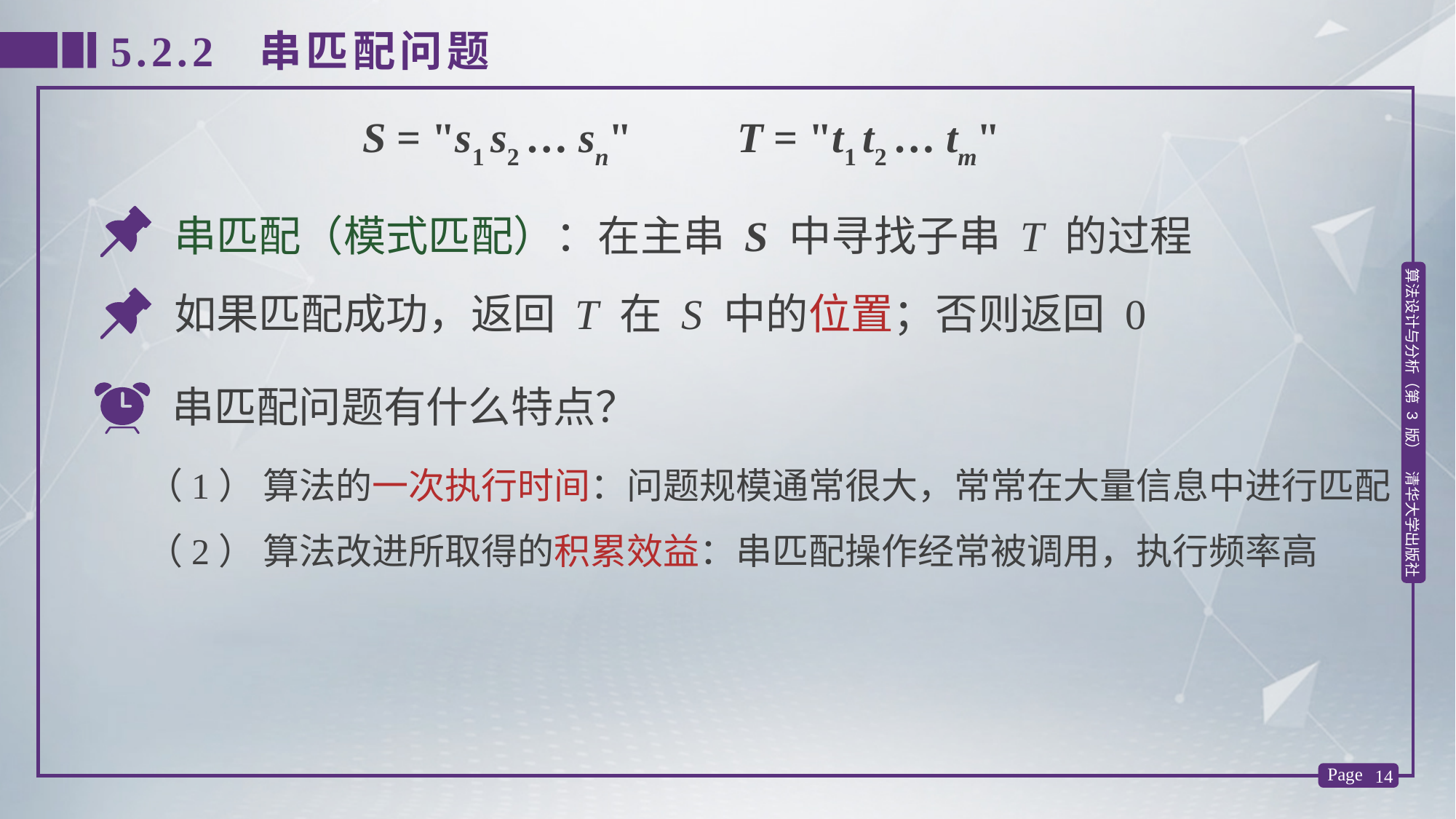

5.2.2  串匹配问题
S = "s1 s2 … sn"          T = "t1 t2 … tm"
串匹配（模式匹配）：在主串 S 中寻找子串 T 的过程

如果匹配成功，返回 T 在 S 中的位置；否则返回 0

串匹配问题有什么特点？

（1） 算法的一次执行时间：问题规模通常很大，常常在大量信息中进行匹配
（2） 算法改进所取得的积累效益：串匹配操作经常被调用，执行频率高